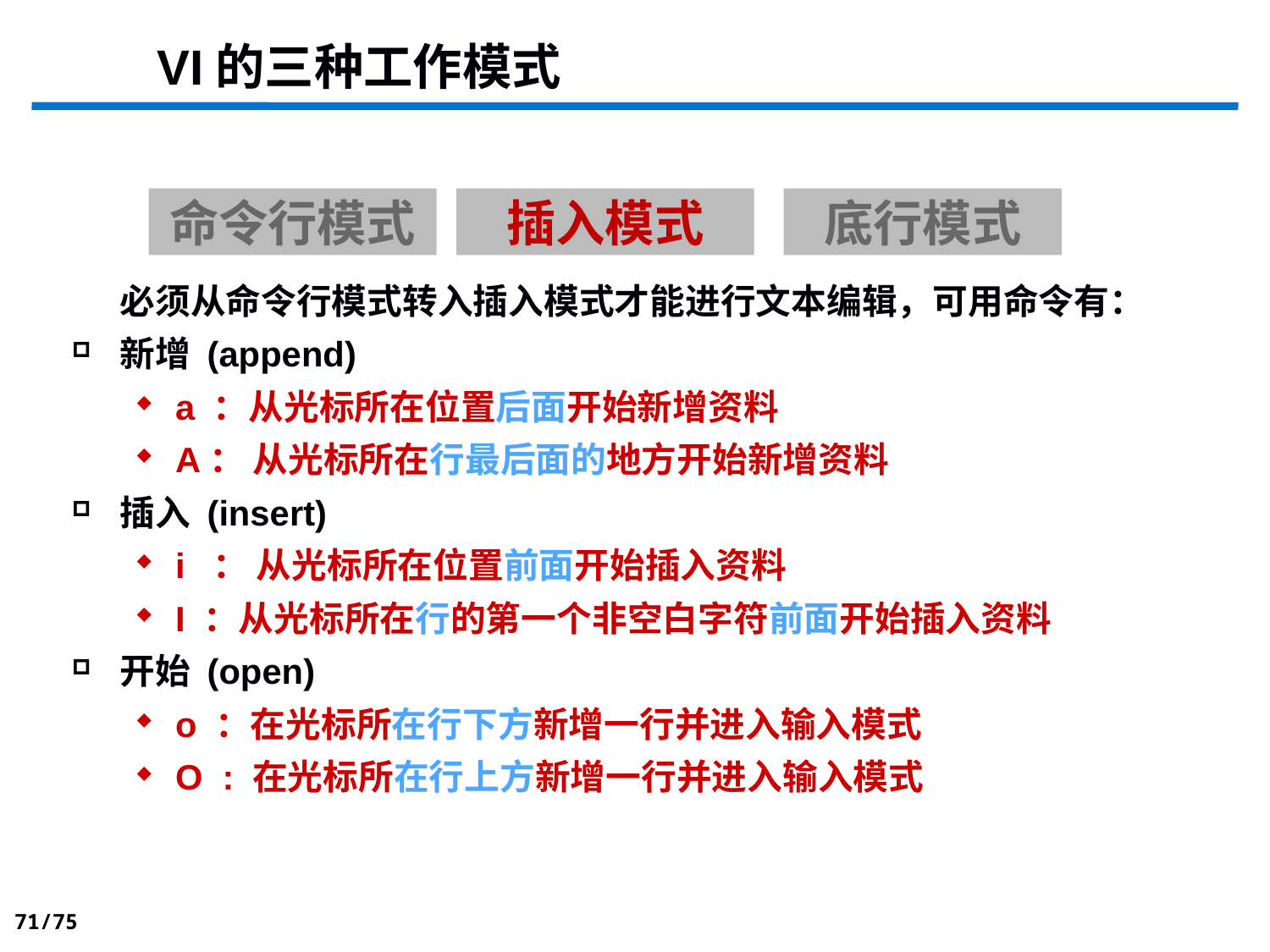

VI的三种工作模式
命令行模式
插入模式
底行模式
	必须从命令行模式转入插入模式才能进行文本编辑，可用命令有：
新增 (append)
a ：从光标所在位置后面开始新增资料
A： 从光标所在行最后面的地方开始新增资料
插入 (insert)
i  ： 从光标所在位置前面开始插入资料
I ：从光标所在行的第一个非空白字符前面开始插入资料
开始 (open)
o ：在光标所在行下方新增一行并进入输入模式
O  : 在光标所在行上方新增一行并进入输入模式